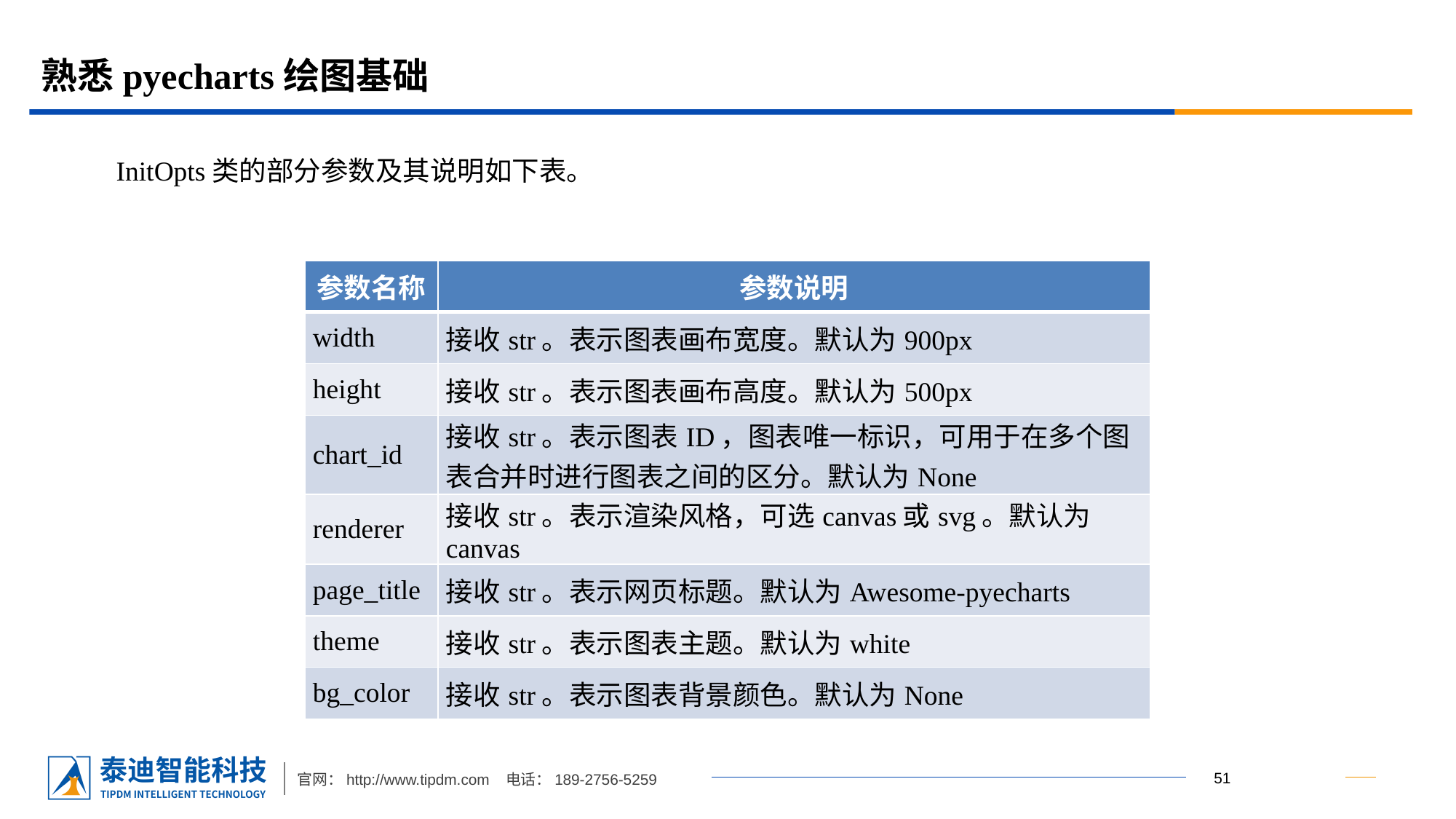

# 熟悉pyecharts绘图基础
InitOpts类的部分参数及其说明如下表。
| 参数名称 | 参数说明 |
| --- | --- |
| width | 接收str。表示图表画布宽度。默认为900px |
| height | 接收str。表示图表画布高度。默认为500px |
| chart\_id | 接收str。表示图表ID，图表唯一标识，可用于在多个图表合并时进行图表之间的区分。默认为None |
| renderer | 接收str。表示渲染风格，可选canvas或svg。默认为canvas |
| page\_title | 接收str。表示网页标题。默认为Awesome-pyecharts |
| theme | 接收str。表示图表主题。默认为white |
| bg\_color | 接收str。表示图表背景颜色。默认为None |